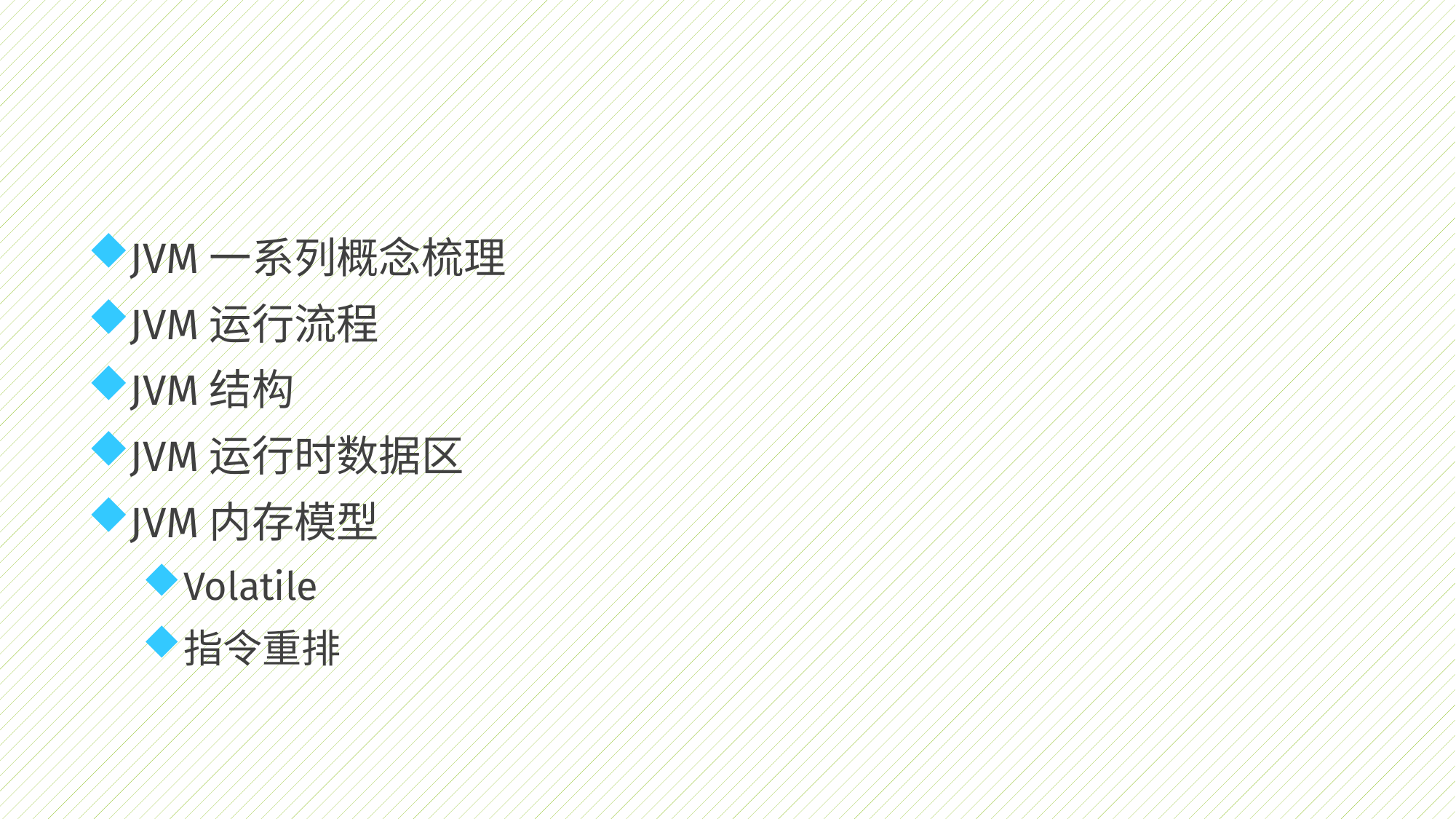

JVM一系列概念梳理
JVM运行流程
JVM结构
JVM运行时数据区
JVM内存模型
Volatile
指令重排